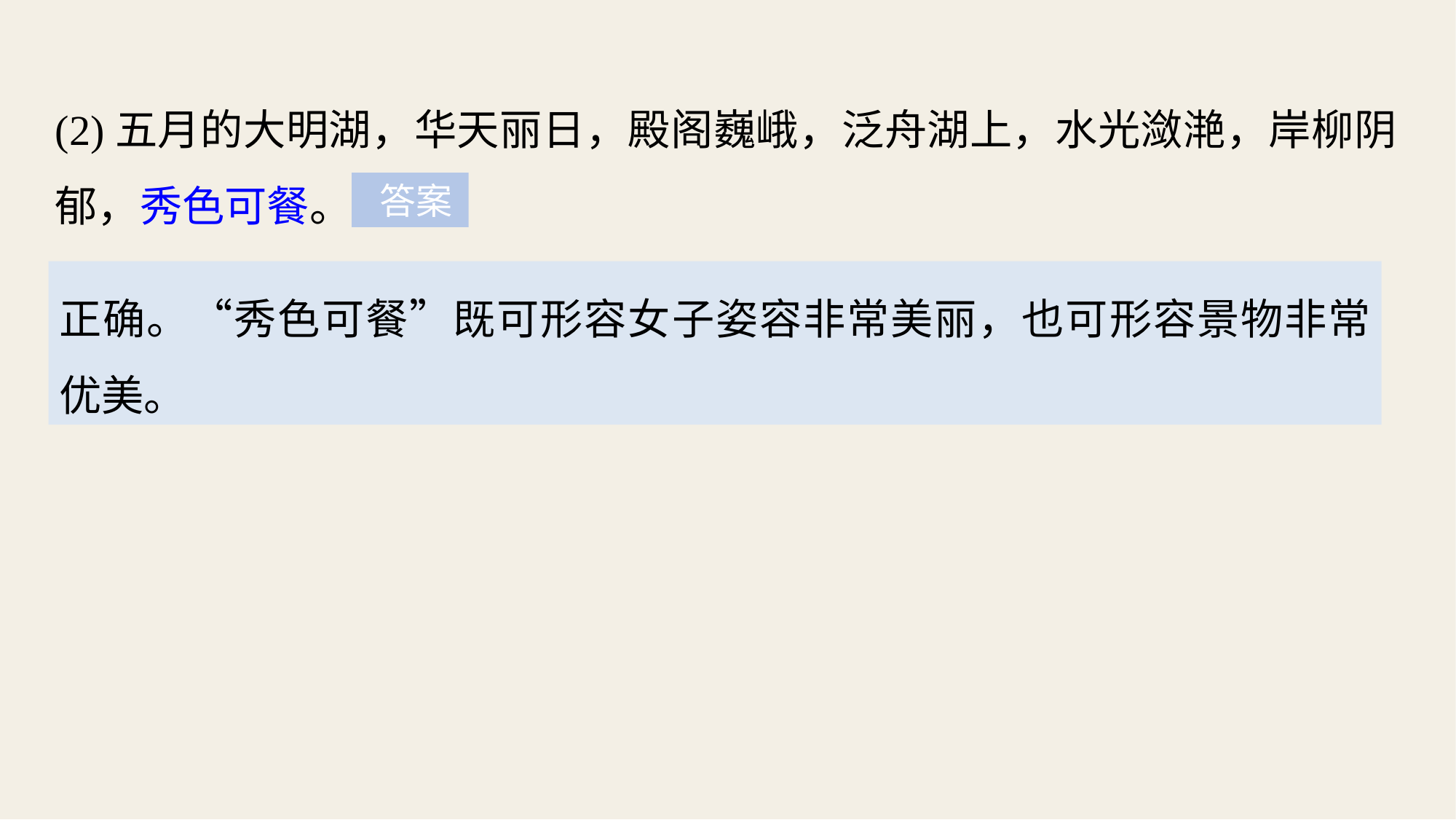

(2)五月的大明湖，华天丽日，殿阁巍峨，泛舟湖上，水光潋滟，岸柳阴郁，秀色可餐。
 答案
正确。“秀色可餐”既可形容女子姿容非常美丽，也可形容景物非常优美。